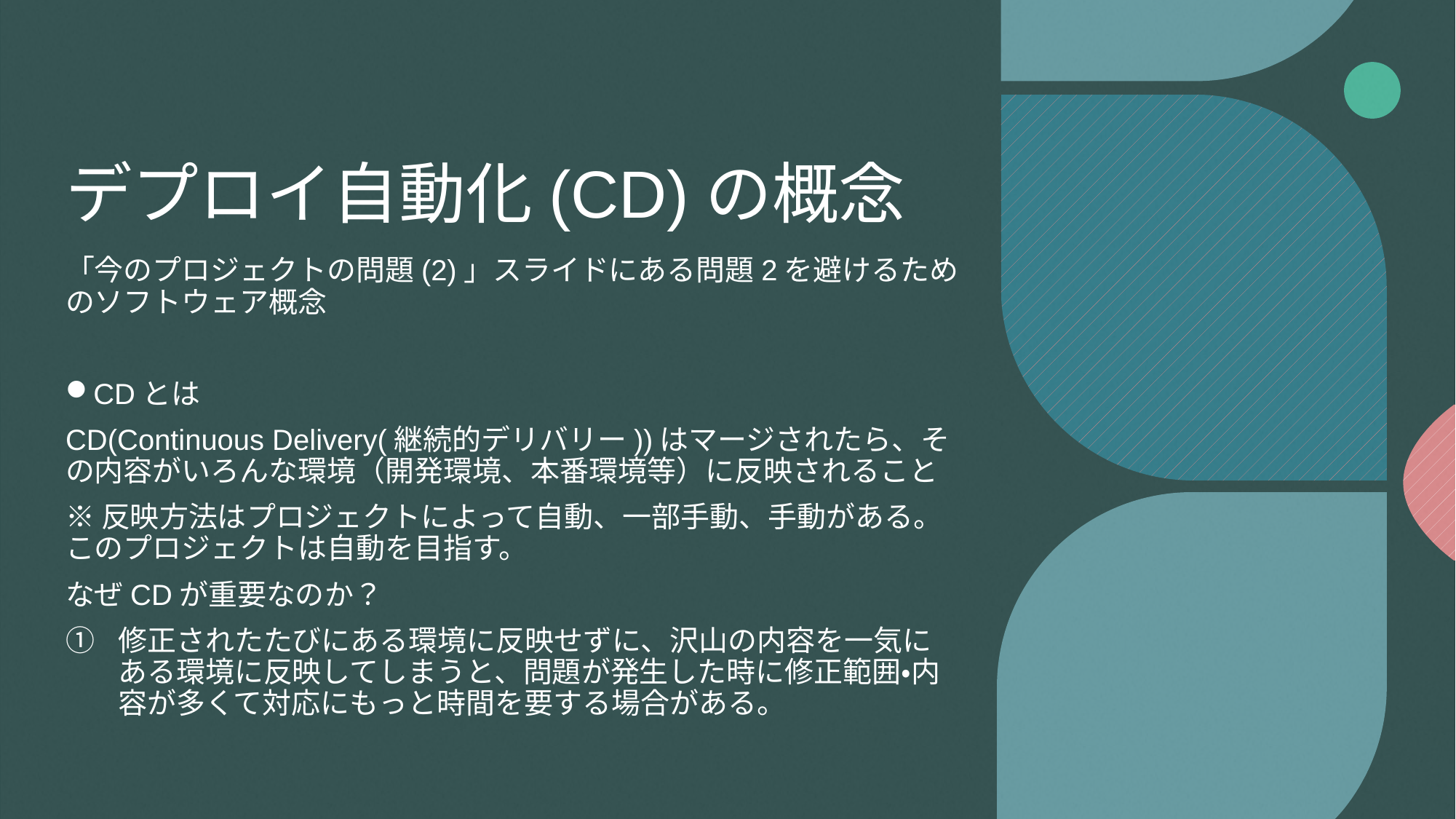

# デプロイ自動化(CD)の概念
「今のプロジェクトの問題(2)」スライドにある問題2を避けるためのソフトウェア概念

CDとは
CD(Continuous Delivery(継続的デリバリー))はマージされたら、その内容がいろんな環境（開発環境、本番環境等）に反映されること
※反映方法はプロジェクトによって自動、一部手動、手動がある。このプロジェクトは自動を目指す。
なぜCDが重要なのか？
修正されたたびにある環境に反映せずに、沢山の内容を一気にある環境に反映してしまうと、問題が発生した時に修正範囲・内容が多くて対応にもっと時間を要する場合がある。